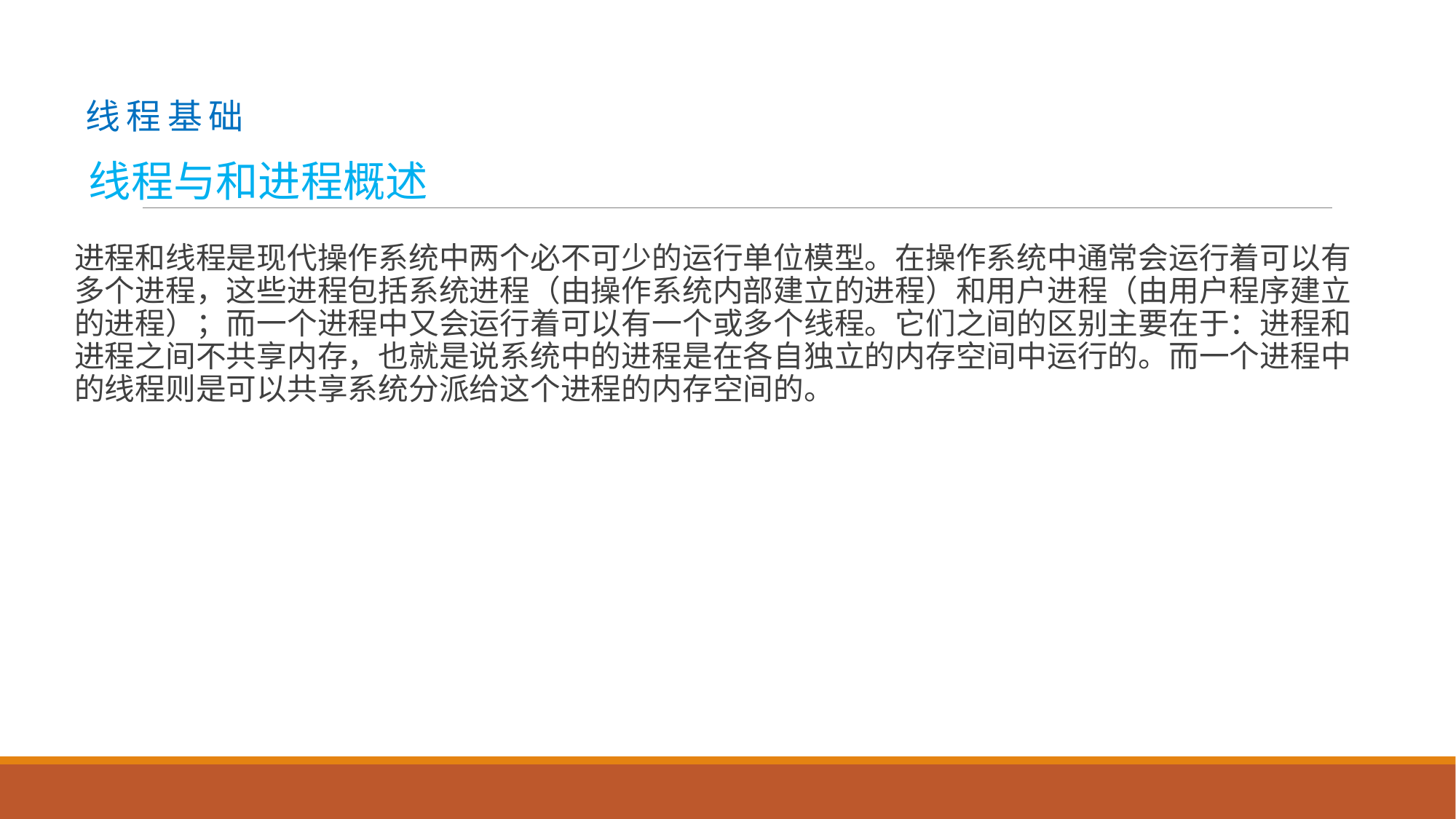

# 线 程 基 础
线程与和进程概述
进程和线程是现代操作系统中两个必不可少的运行单位模型。在操作系统中通常会运行着可以有多个进程，这些进程包括系统进程（由操作系统内部建立的进程）和用户进程（由用户程序建立的进程）；而一个进程中又会运行着可以有一个或多个线程。它们之间的区别主要在于：进程和进程之间不共享内存，也就是说系统中的进程是在各自独立的内存空间中运行的。而一个进程中的线程则是可以共享系统分派给这个进程的内存空间的。